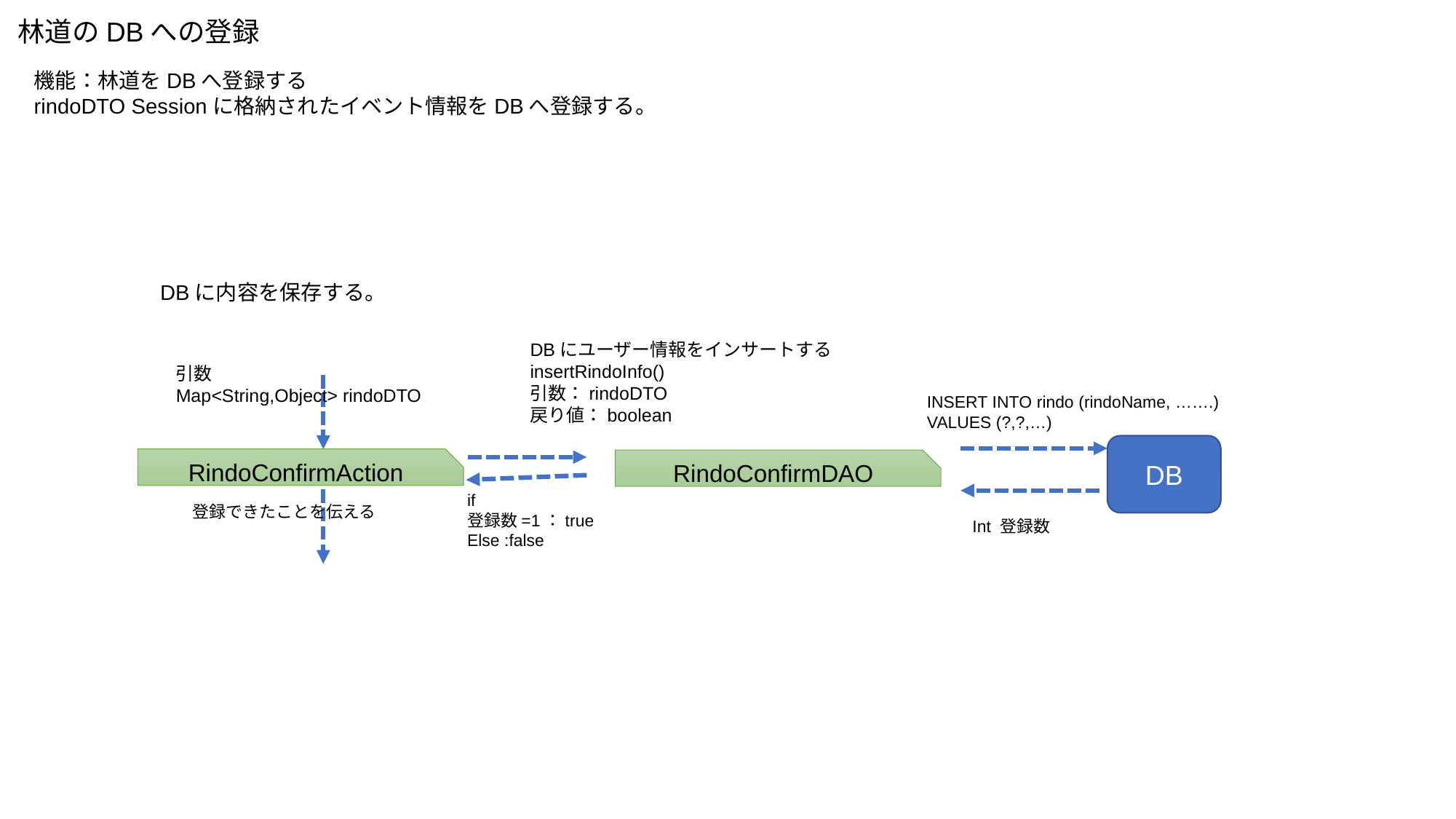

林道のDBへの登録
機能：林道をDBへ登録する
rindoDTO Sessionに格納されたイベント情報をDBへ登録する。
DBに内容を保存する。
DBにユーザー情報をインサートする
insertRindoInfo()
引数：rindoDTO
戻り値：boolean
引数
Map<String,Object> rindoDTO
INSERT INTO rindo (rindoName, …….) VALUES (?,?,…)
DB
RindoConfirmAction
RindoConfirmDAO
if
登録数=1：true
Else :false
登録できたことを伝える
Int 登録数